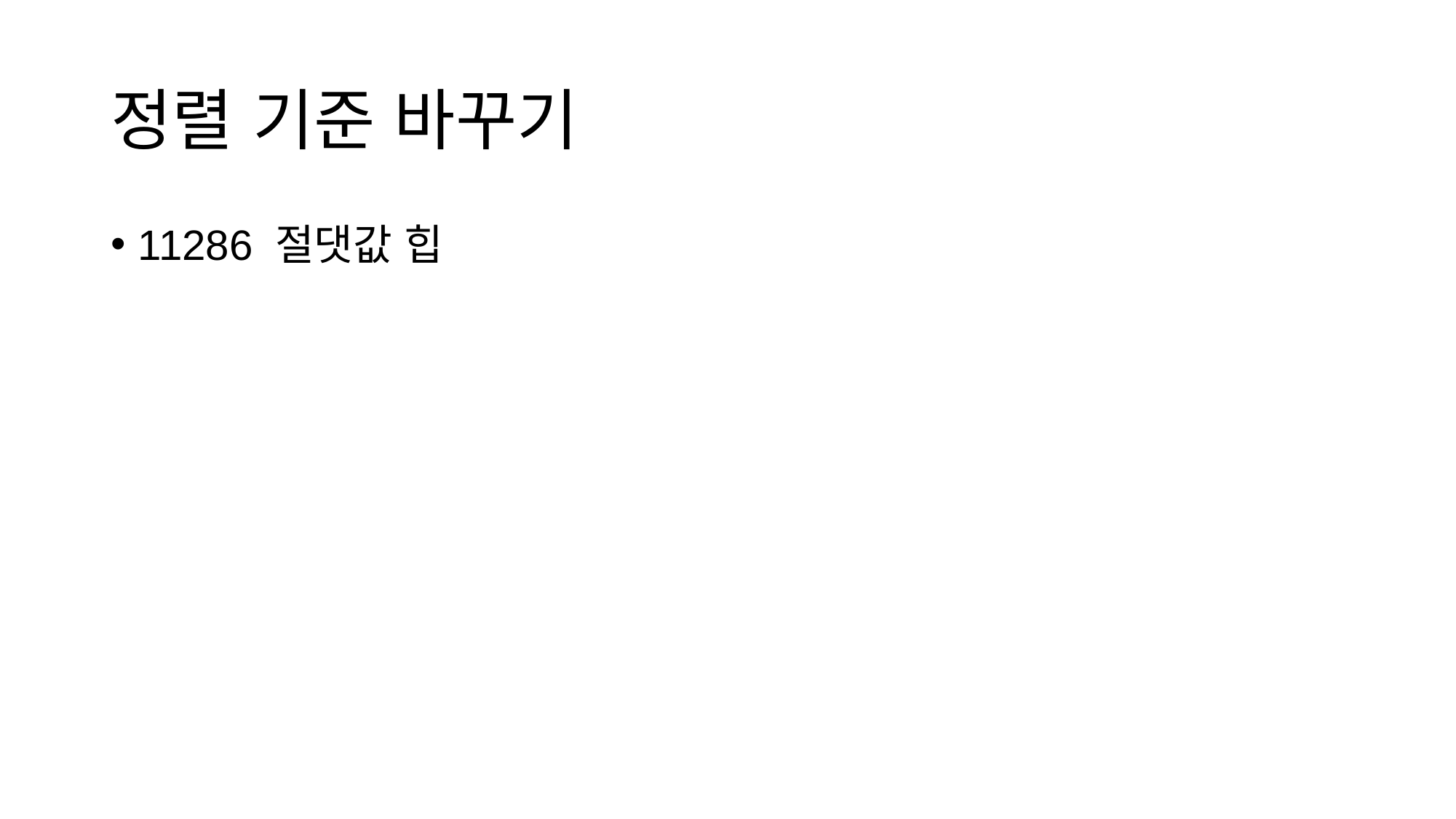

# 정렬 기준 바꾸기
11286 절댓값 힙